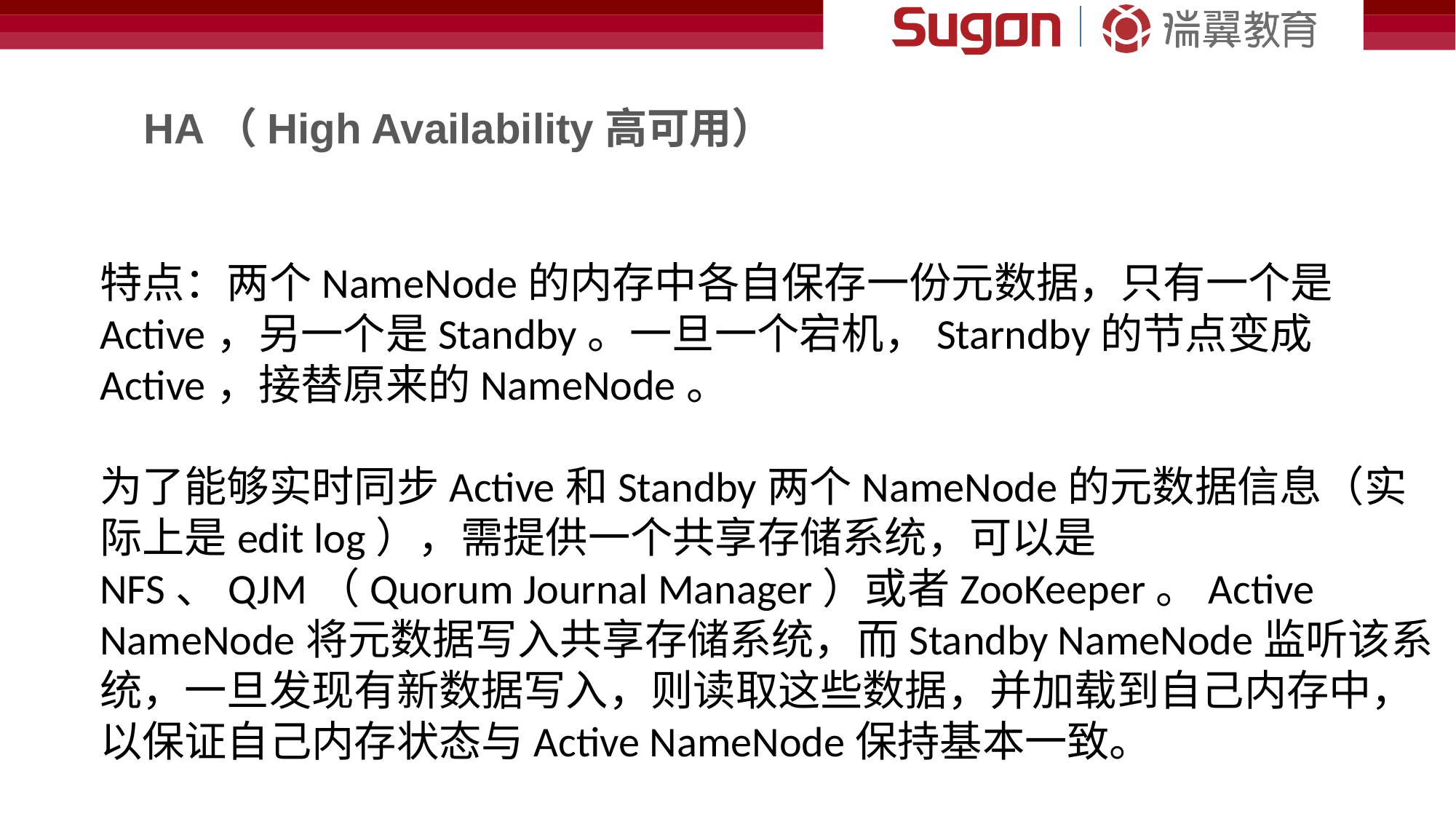

HA（High Availability高可用）
特点：两个NameNode的内存中各自保存一份元数据，只有一个是Active，另一个是Standby。一旦一个宕机，Starndby的节点变成Active，接替原来的NameNode。

为了能够实时同步Active和Standby两个NameNode的元数据信息（实际上是edit log），需提供一个共享存储系统，可以是NFS、QJM（Quorum Journal Manager）或者ZooKeeper。Active NameNode将元数据写入共享存储系统，而Standby NameNode监听该系统，一旦发现有新数据写入，则读取这些数据，并加载到自己内存中，以保证自己内存状态与Active NameNode保持基本一致。